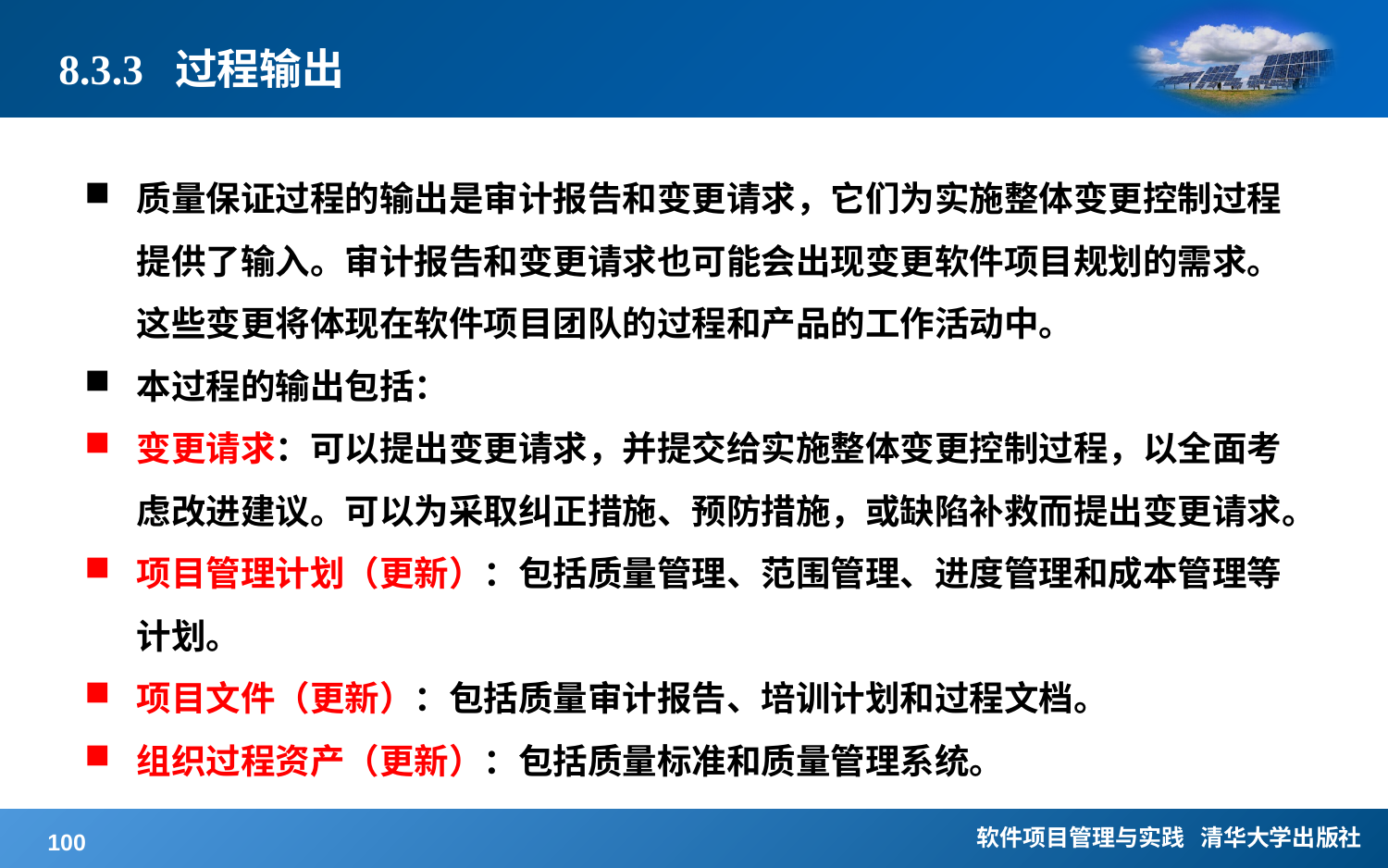

# 8.3.3  过程输出
质量保证过程的输出是审计报告和变更请求，它们为实施整体变更控制过程提供了输入。审计报告和变更请求也可能会出现变更软件项目规划的需求。这些变更将体现在软件项目团队的过程和产品的工作活动中。
本过程的输出包括：
变更请求：可以提出变更请求，并提交给实施整体变更控制过程，以全面考虑改进建议。可以为采取纠正措施、预防措施，或缺陷补救而提出变更请求。
项目管理计划（更新）：包括质量管理、范围管理、进度管理和成本管理等计划。
项目文件（更新）：包括质量审计报告、培训计划和过程文档。
组织过程资产（更新）：包括质量标准和质量管理系统。